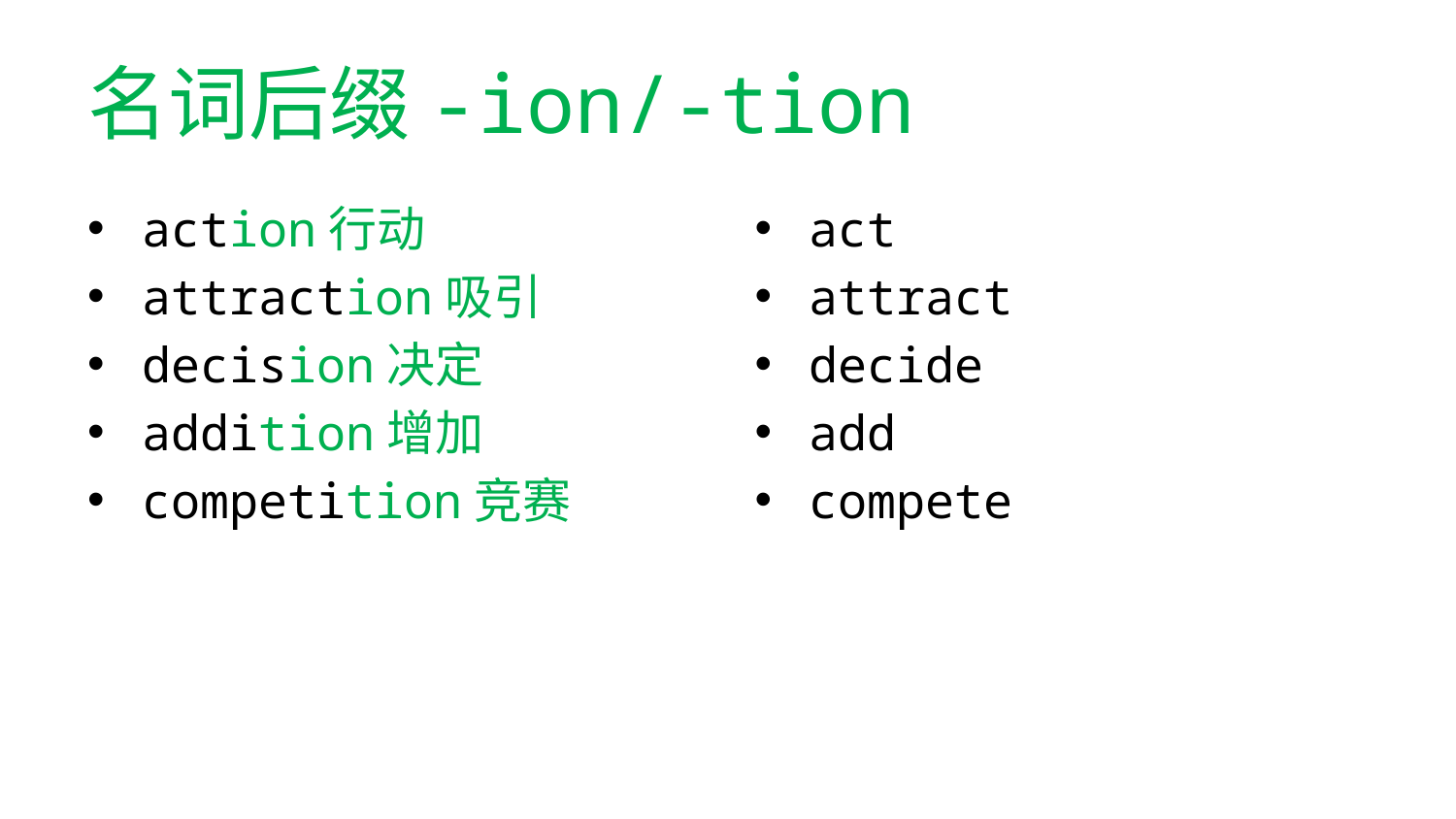

# 名词后缀-ion/-tion
action行动
attraction吸引
decision决定
addition增加
competition竞赛

act
attract
decide
add
compete